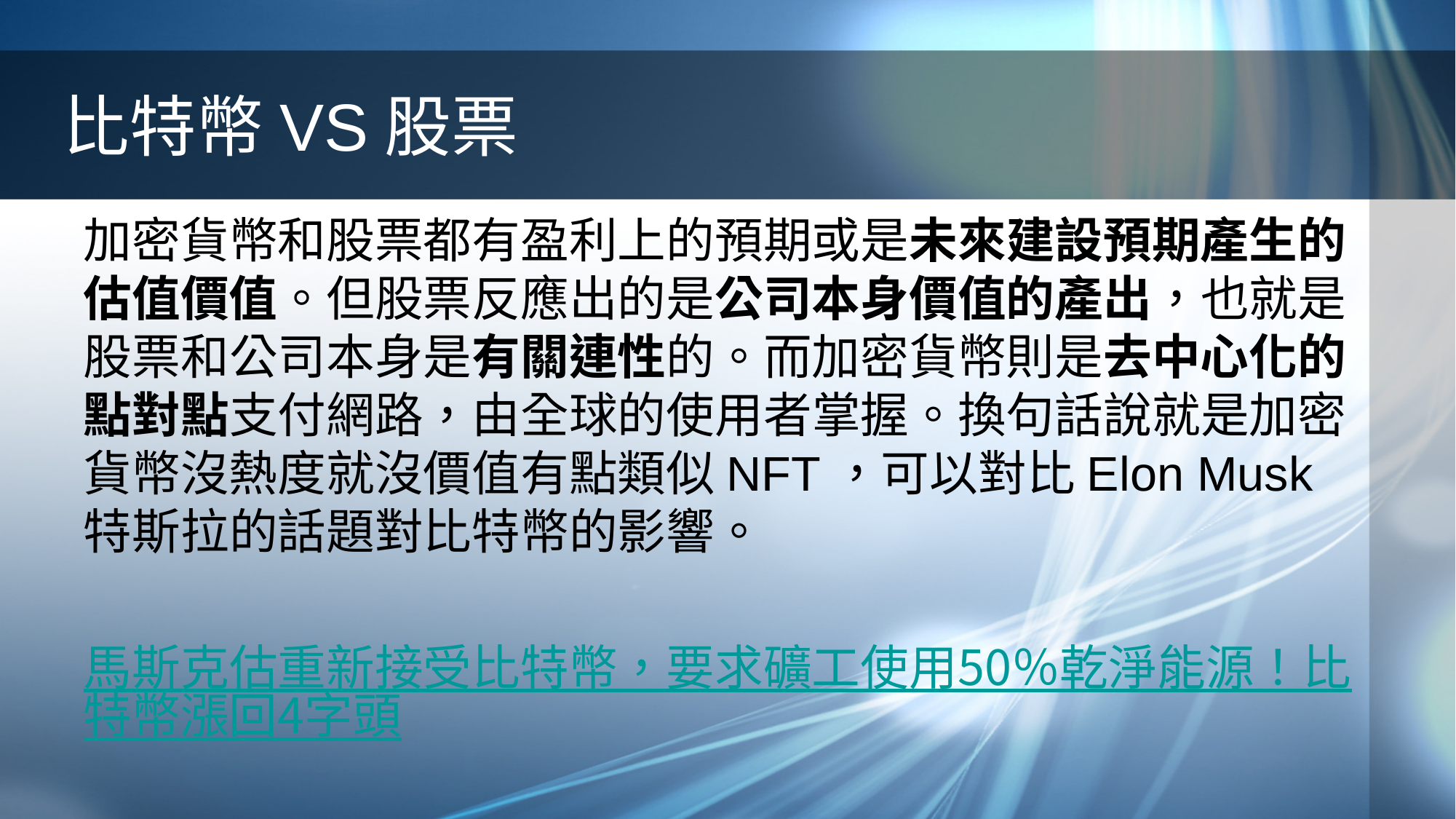

# 比特幣VS股票
加密貨幣和股票都有盈利上的預期或是未來建設預期產生的估值價值。但股票反應出的是公司本身價值的產出，也就是股票和公司本身是有關連性的。而加密貨幣則是去中心化的點對點支付網路，由全球的使用者掌握。換句話說就是加密貨幣沒熱度就沒價值有點類似NFT，可以對比Elon Musk特斯拉的話題對比特幣的影響。

馬斯克估重新接受比特幣，要求礦工使用50％乾淨能源！比特幣漲回4字頭